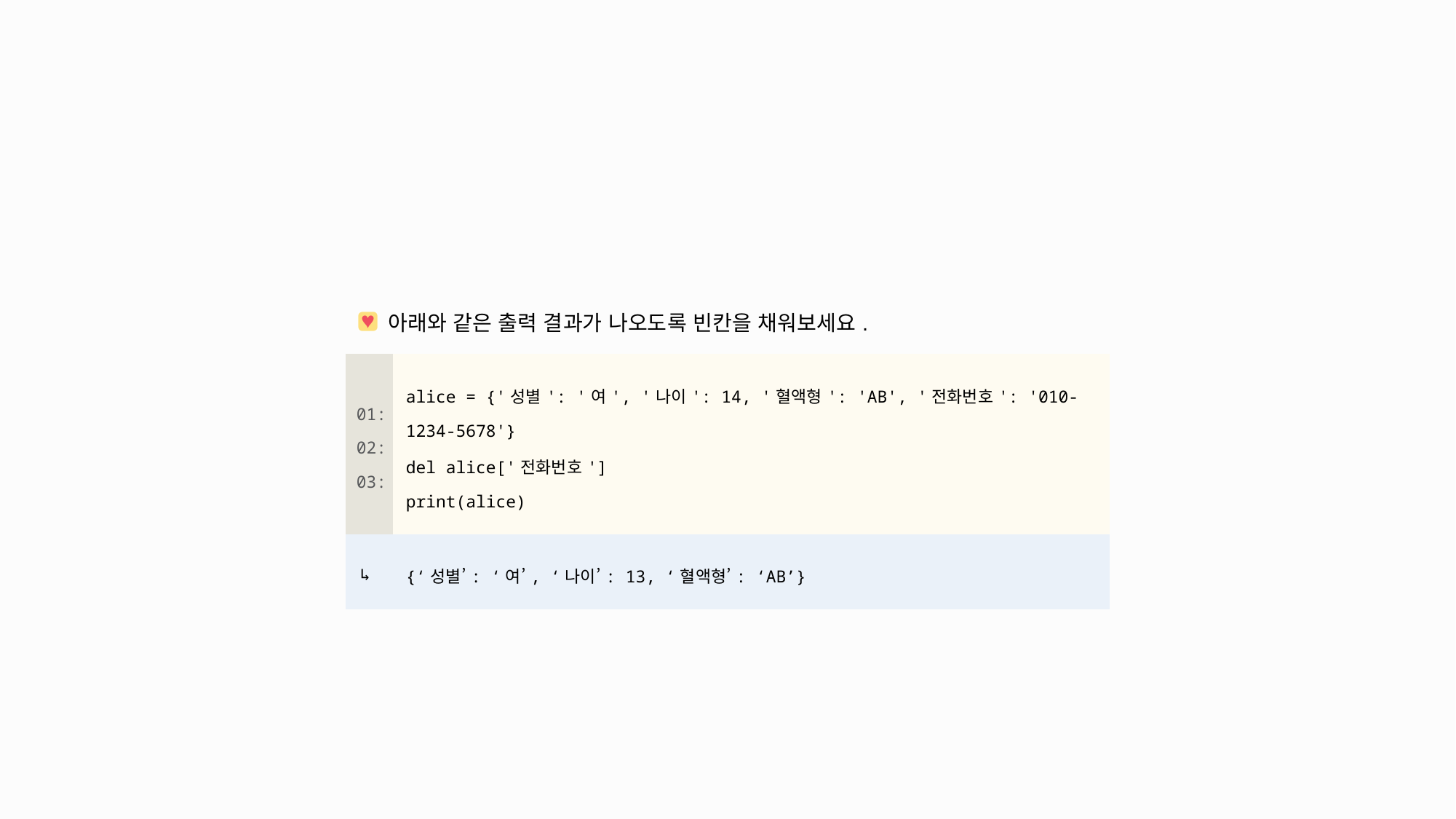

| 아래와 같은 출력 결과가 나오도록 빈칸을 채워보세요. |  |
| --- | --- |
| 01: 02: 03: | alice = {'성별': '여', '나이': 14, '혈액형': 'AB', '전화번호': '010-1234-5678'} del alice['전화번호'] print(alice) |
| ↳ | {‘성별’: ‘여’, ‘나이’: 13, ‘혈액형’: ‘AB’} |